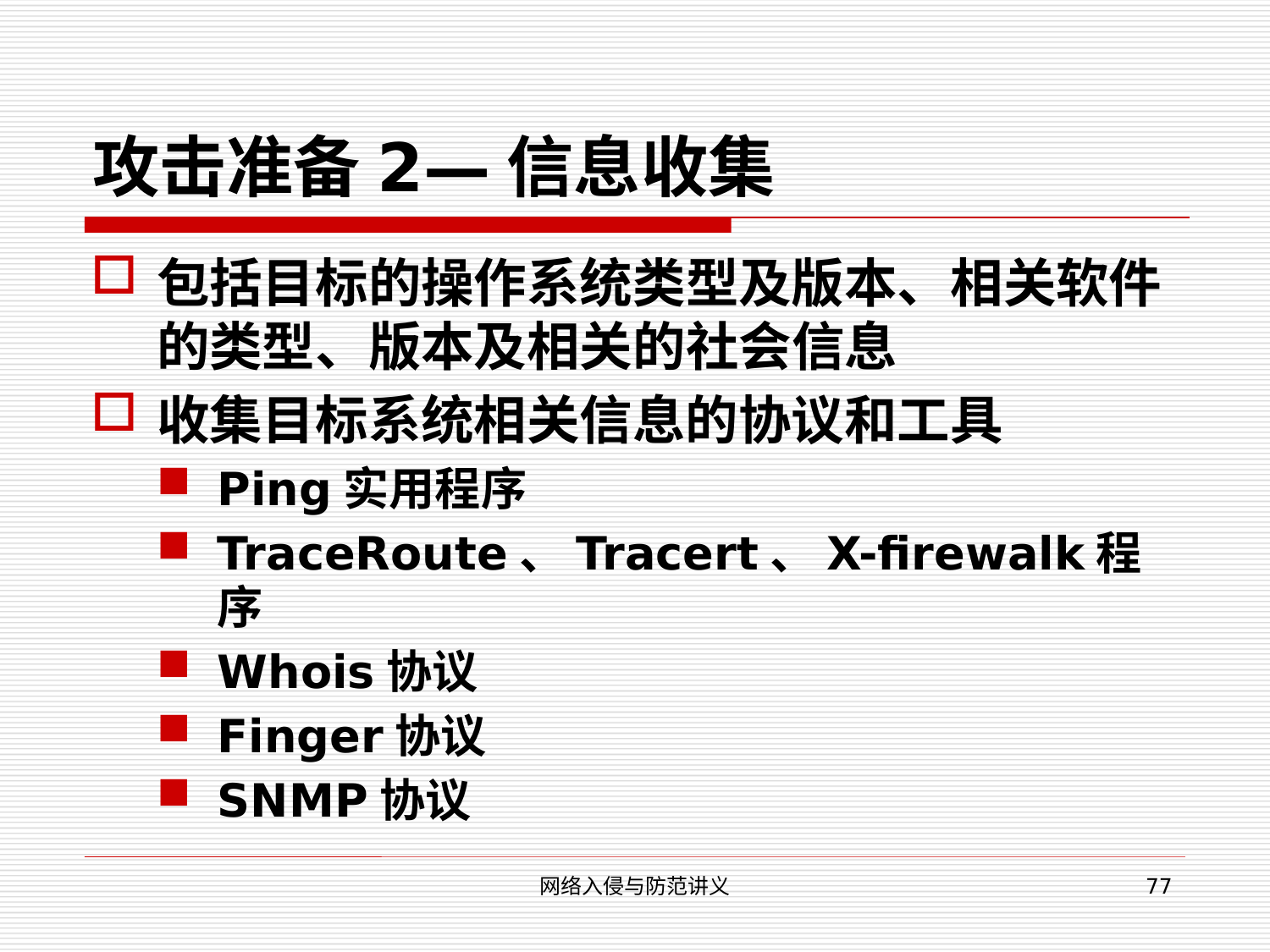

攻击准备2—信息收集
包括目标的操作系统类型及版本、相关软件的类型、版本及相关的社会信息
收集目标系统相关信息的协议和工具
Ping实用程序
TraceRoute、Tracert、X-firewalk程序
Whois协议
Finger协议
SNMP协议

网络入侵与防范讲义
77